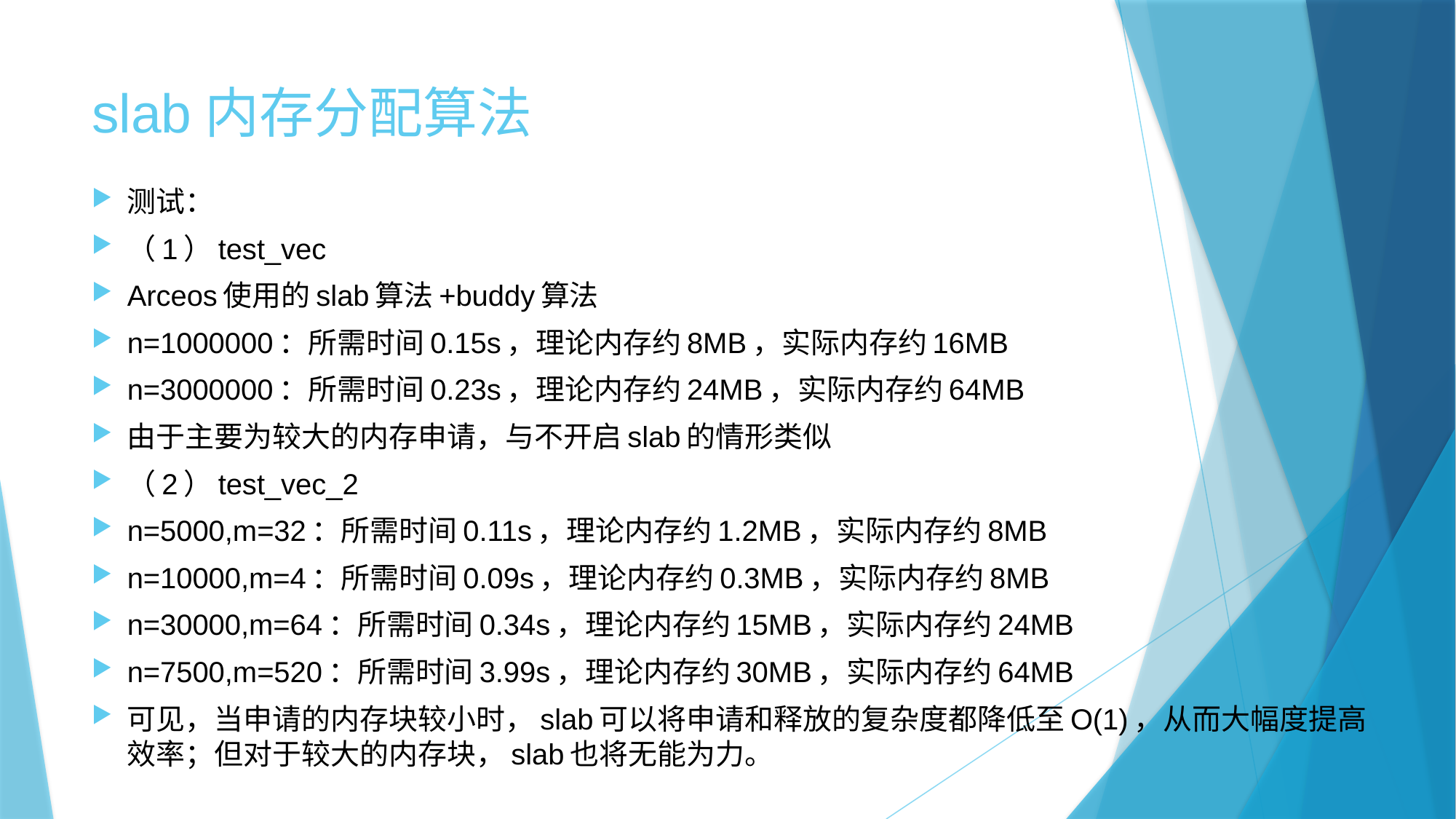

# slab内存分配算法
测试：
（1）test_vec
Arceos使用的slab算法+buddy算法
n=1000000：所需时间0.15s，理论内存约8MB，实际内存约16MB
n=3000000：所需时间0.23s，理论内存约24MB，实际内存约64MB
由于主要为较大的内存申请，与不开启slab的情形类似
（2）test_vec_2
n=5000,m=32：所需时间0.11s，理论内存约1.2MB，实际内存约8MB
n=10000,m=4：所需时间0.09s，理论内存约0.3MB，实际内存约8MB
n=30000,m=64：所需时间0.34s，理论内存约15MB，实际内存约24MB
n=7500,m=520：所需时间3.99s，理论内存约30MB，实际内存约64MB
可见，当申请的内存块较小时，slab可以将申请和释放的复杂度都降低至O(1)，从而大幅度提高效率；但对于较大的内存块，slab也将无能为力。